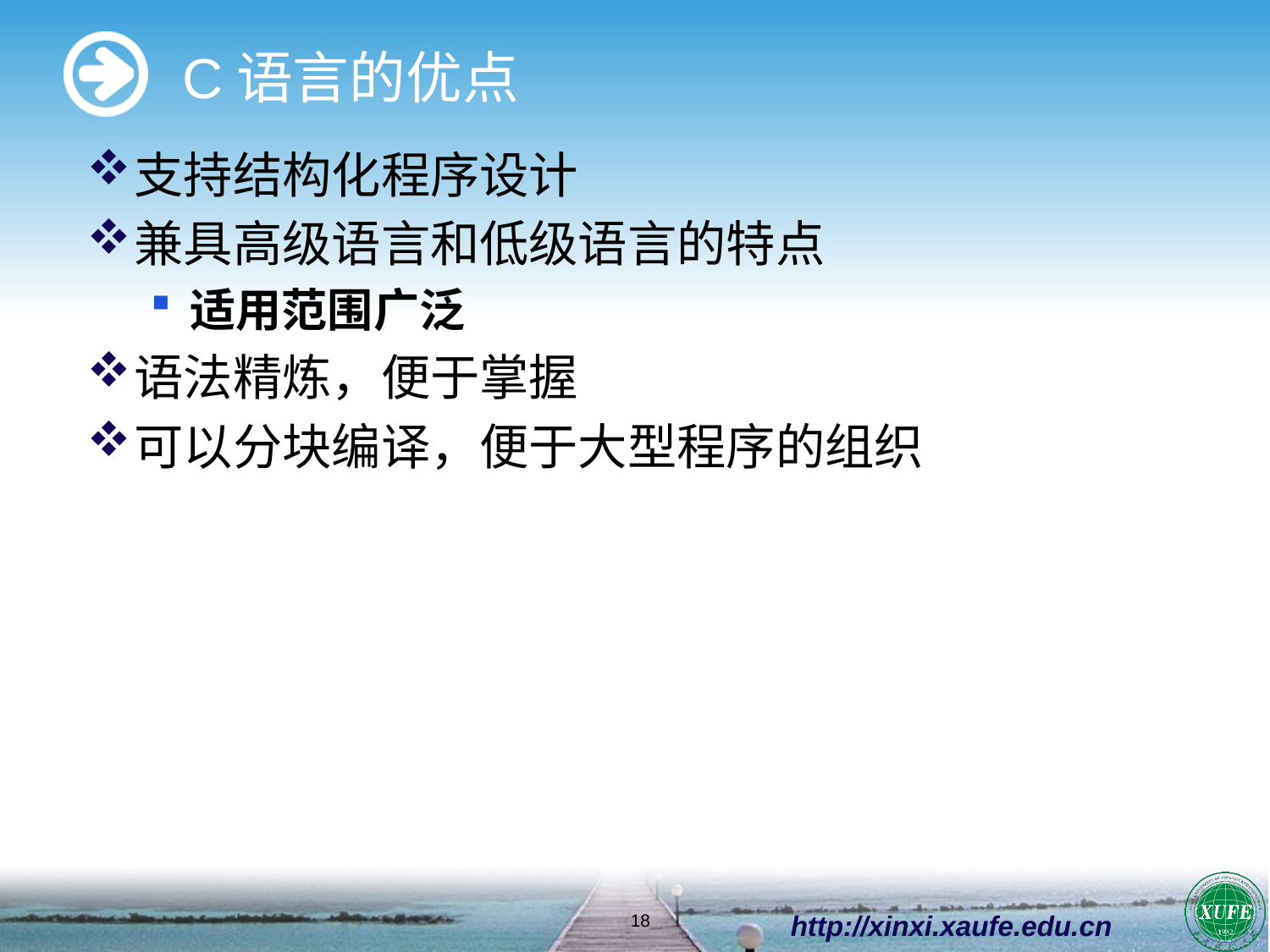

# C语言的优点
支持结构化程序设计
兼具高级语言和低级语言的特点
适用范围广泛
语法精炼，便于掌握
可以分块编译，便于大型程序的组织
http://xinxi.xaufe.edu.cn
18